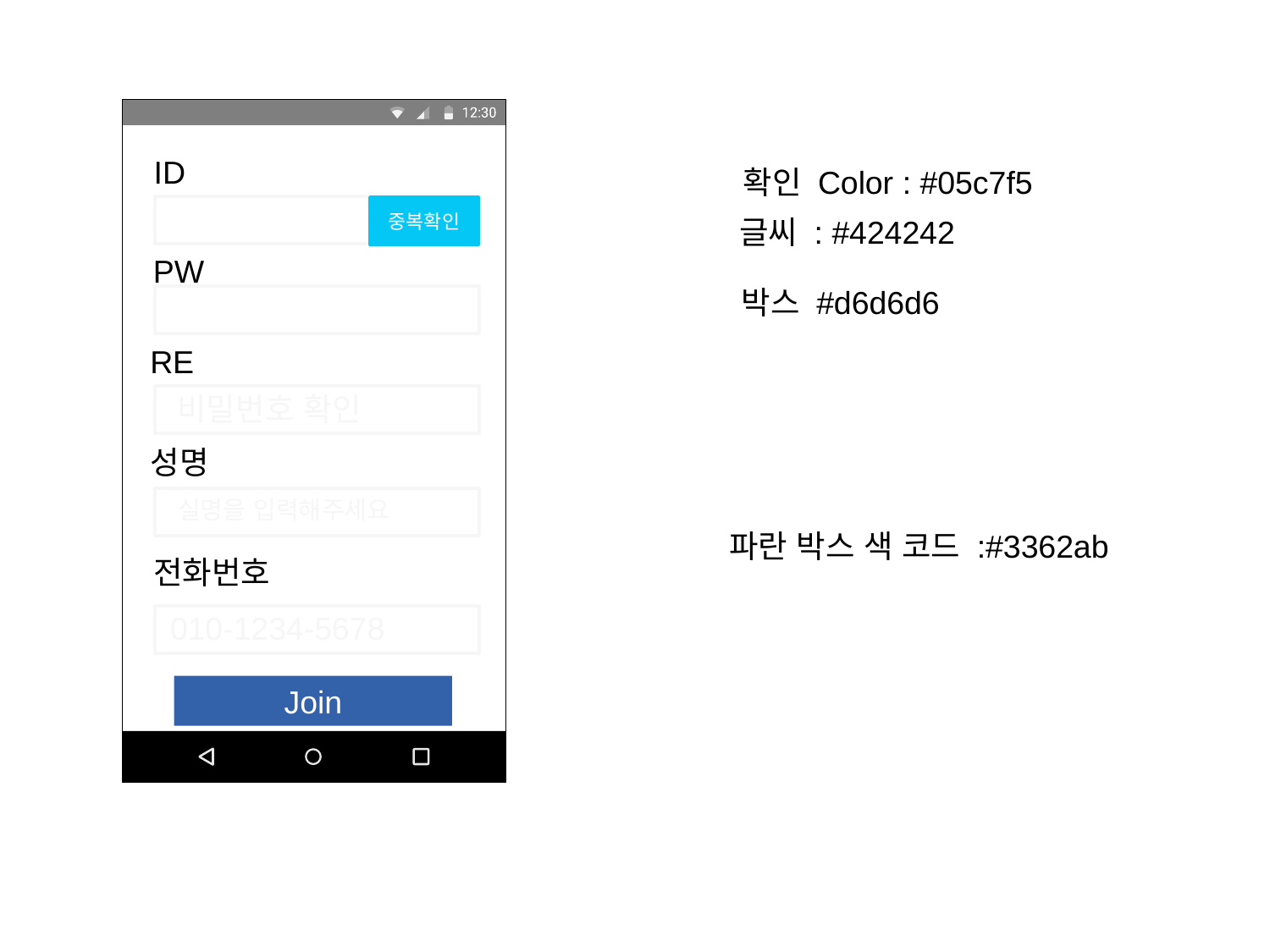

ID
확인 Color : #05c7f5

중복확인
글씨 : #424242
PW
박스 #d6d6d6

RE
비밀번호 확인

성명

실명을 입력해주세요
파란 박스 색 코드 :#3362ab
전화번호
010-1234-5678

Join